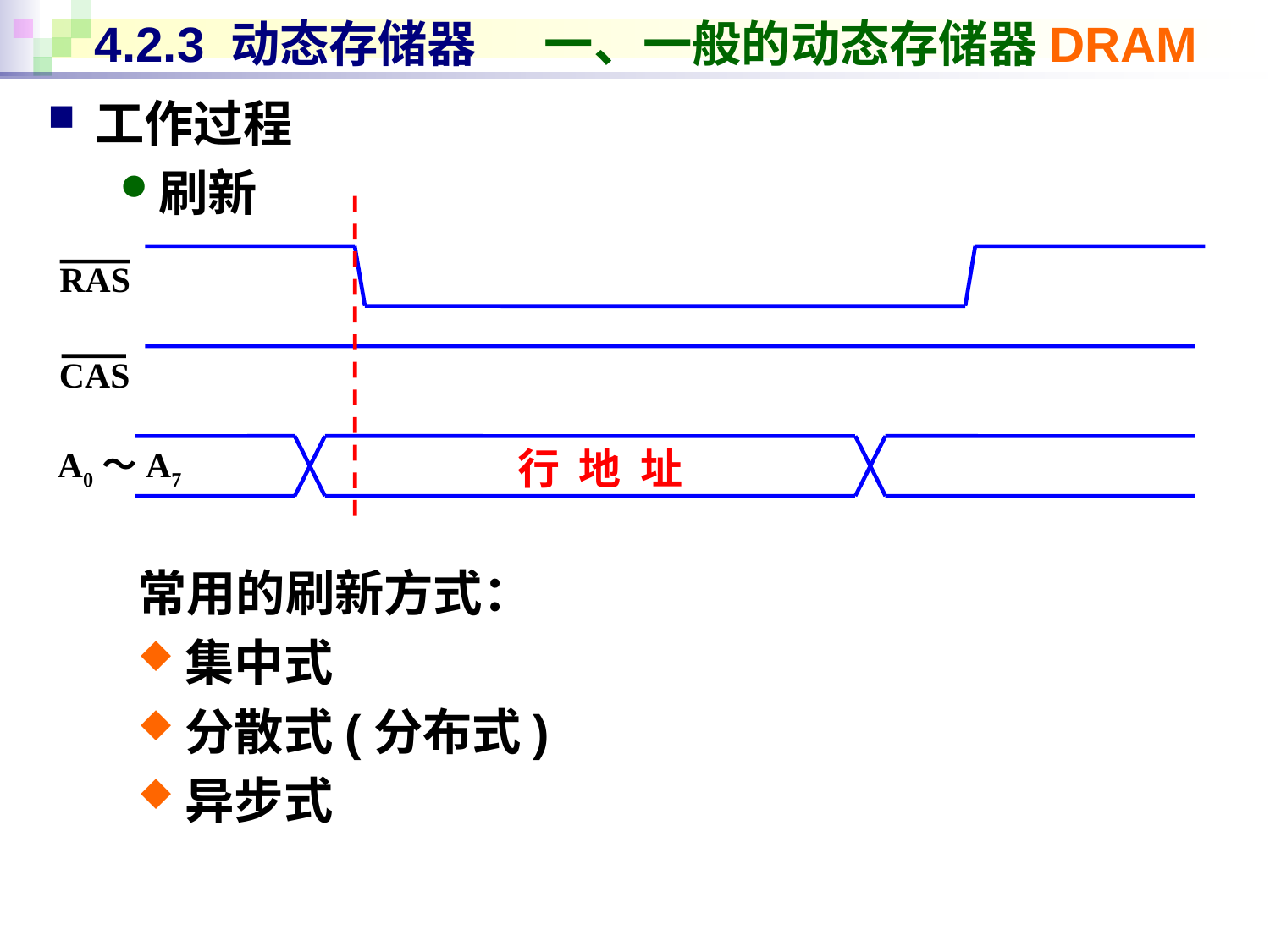

# 4.2.3 动态存储器      一、一般的动态存储器DRAM
工作过程
刷新

RAS

CAS

A0～A7

行  地  址

常用的刷新方式：
集中式
分散式(分布式)
异步式
53